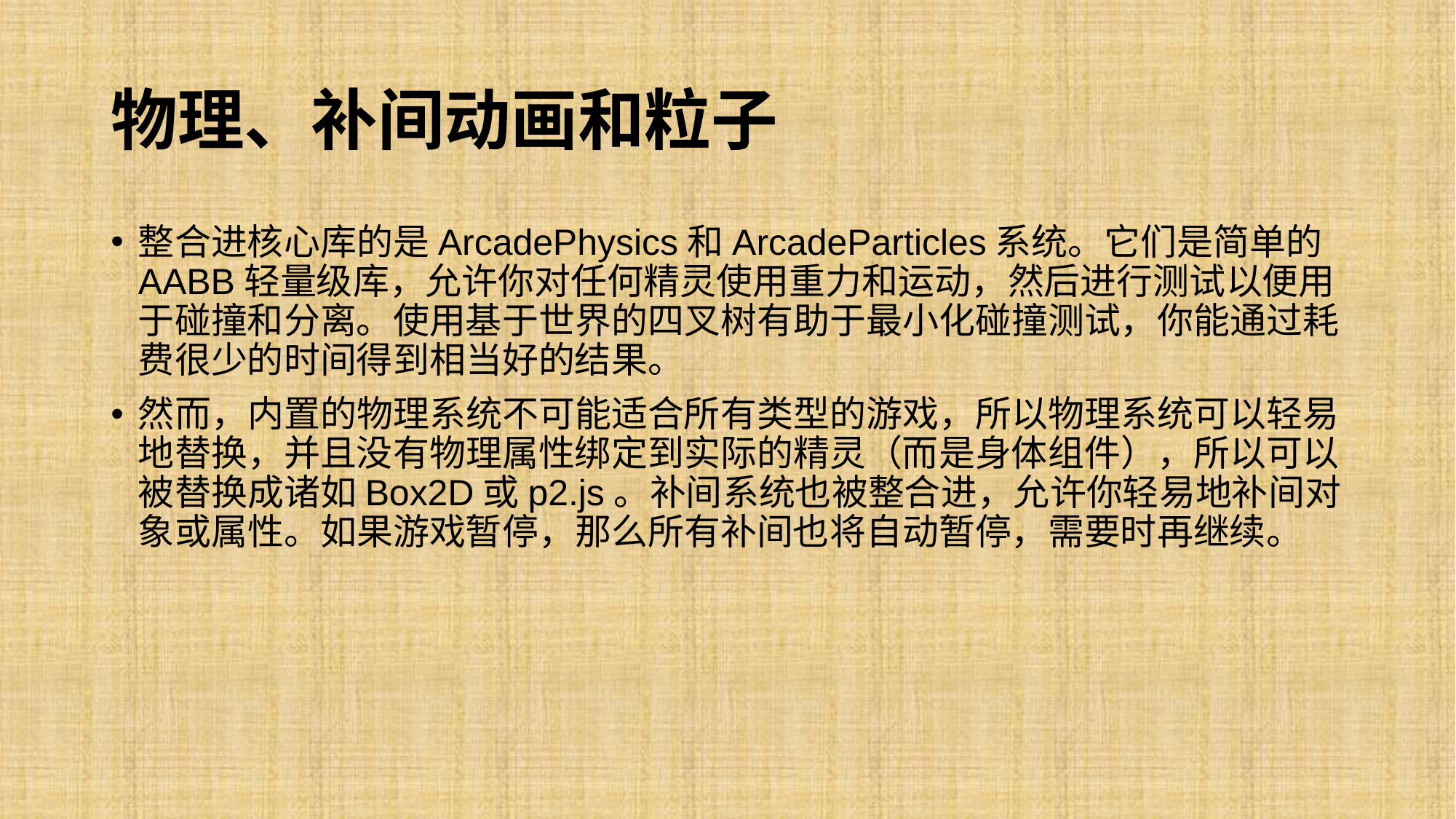

# 物理、补间动画和粒子
整合进核心库的是ArcadePhysics和ArcadeParticles系统。它们是简单的AABB轻量级库，允许你对任何精灵使用重力和运动，然后进行测试以便用于碰撞和分离。使用基于世界的四叉树有助于最小化碰撞测试，你能通过耗费很少的时间得到相当好的结果。
然而，内置的物理系统不可能适合所有类型的游戏，所以物理系统可以轻易地替换，并且没有物理属性绑定到实际的精灵（而是身体组件），所以可以被替换成诸如Box2D或p2.js。补间系统也被整合进，允许你轻易地补间对象或属性。如果游戏暂停，那么所有补间也将自动暂停，需要时再继续。